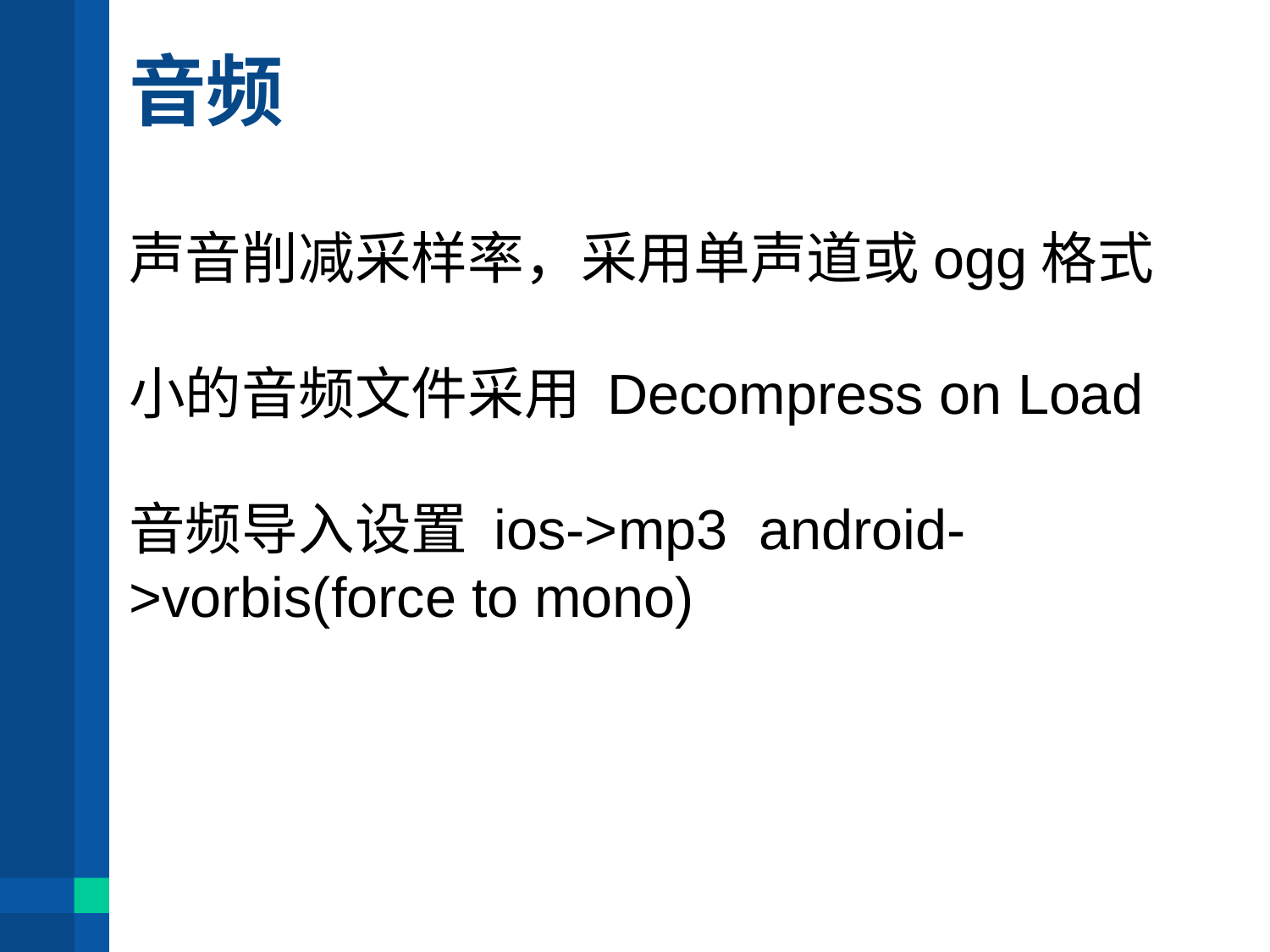

# 音频
声音削减采样率，采用单声道或ogg格式

小的音频文件采用 Decompress on Load

音频导入设置 ios->mp3  android->vorbis(force to mono)